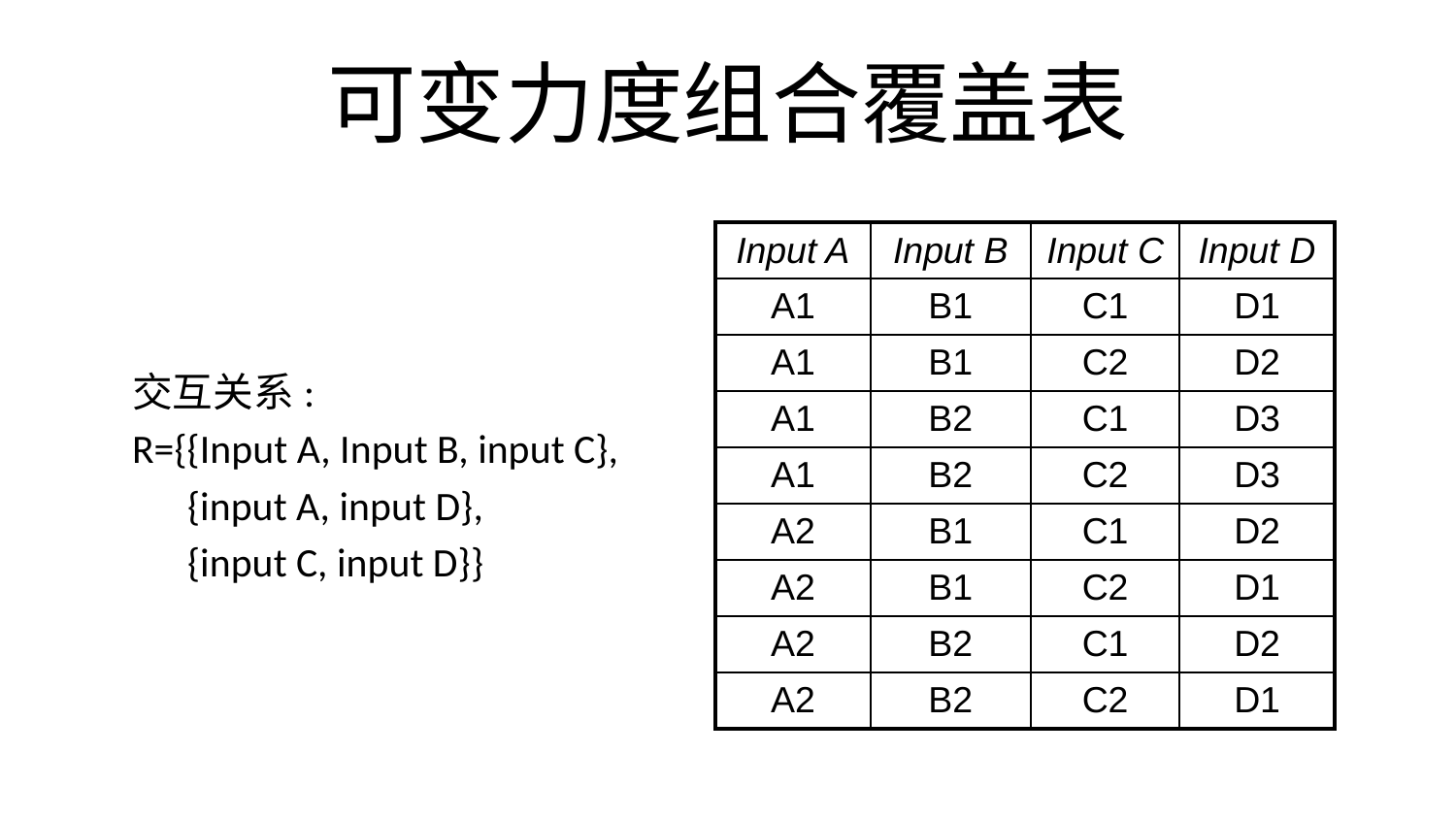

# 可变力度组合覆盖表
| Input A | Input B | Input C | Input D |
| --- | --- | --- | --- |
| A1 | B1 | C1 | D1 |
| A1 | B1 | C2 | D2 |
| A1 | B2 | C1 | D3 |
| A1 | B2 | C2 | D3 |
| A2 | B1 | C1 | D2 |
| A2 | B1 | C2 | D1 |
| A2 | B2 | C1 | D2 |
| A2 | B2 | C2 | D1 |
交互关系:
R={{Input A, Input B, input C},
      {input A, input D},
      {input C, input D}}